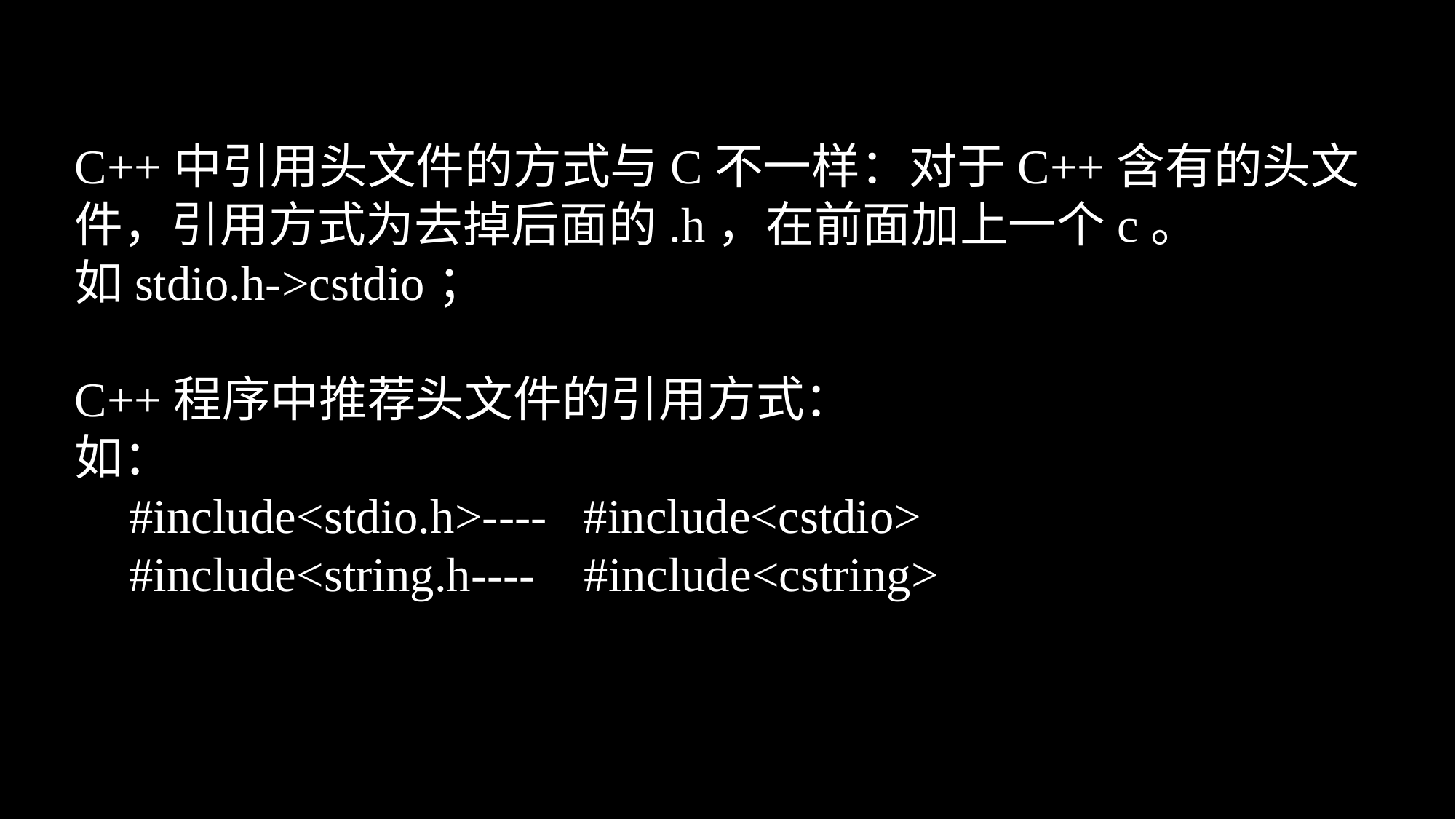

C++中引用头文件的方式与C不一样：对于C++含有的头文件，引用方式为去掉后面的.h，在前面加上一个c。
如stdio.h->cstdio；

C++程序中推荐头文件的引用方式：
如：
#include<stdio.h>----   #include<cstdio>
#include<string.h----    #include<cstring>